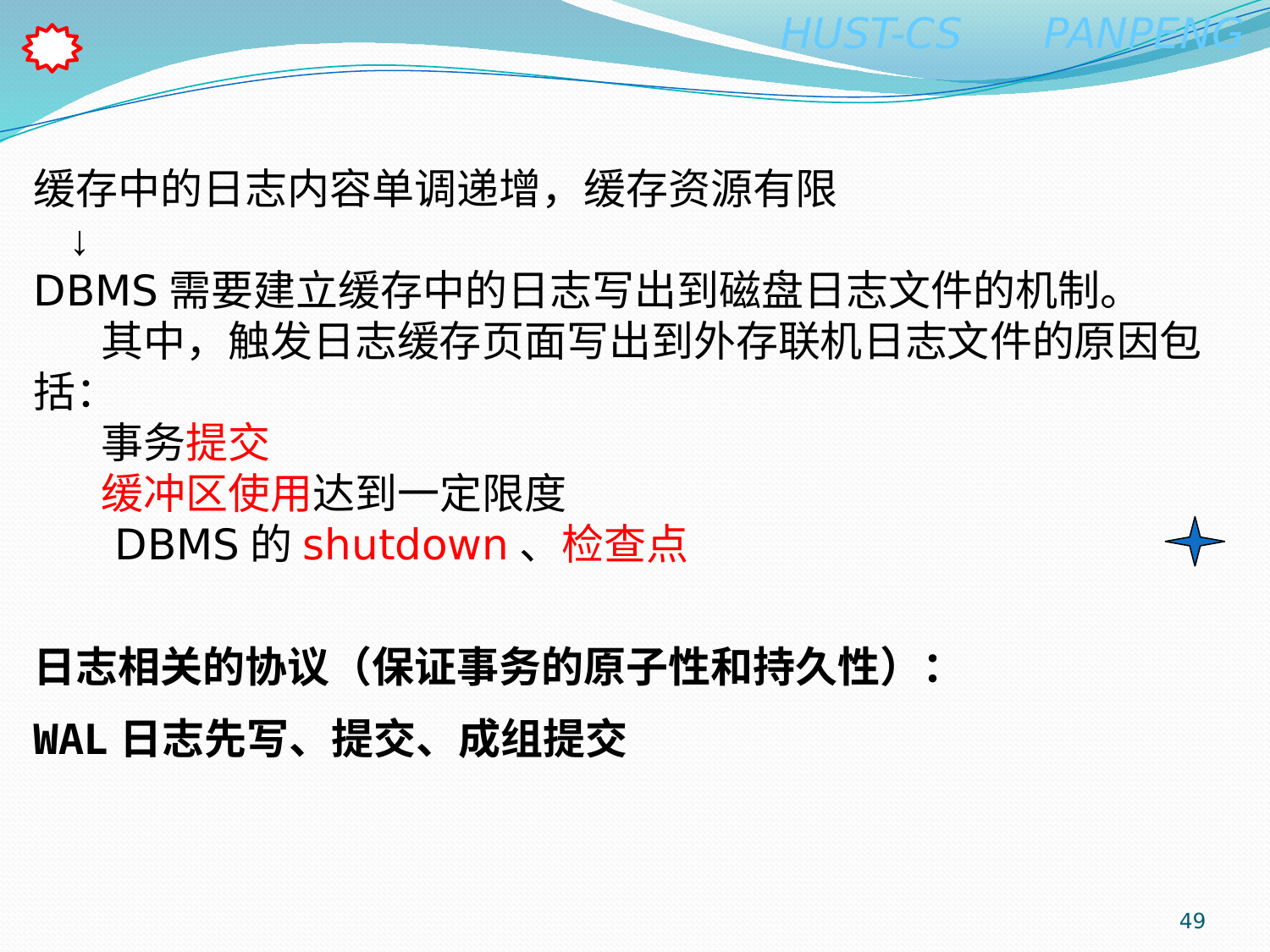

缓存中的日志内容单调递增，缓存资源有限
   ↓
DBMS需要建立缓存中的日志写出到磁盘日志文件的机制。
      其中，触发日志缓存页面写出到外存联机日志文件的原因包括：
      事务提交
      缓冲区使用达到一定限度
      DBMS的shutdown、检查点

日志相关的协议（保证事务的原子性和持久性）：
WAL日志先写、提交、成组提交

49